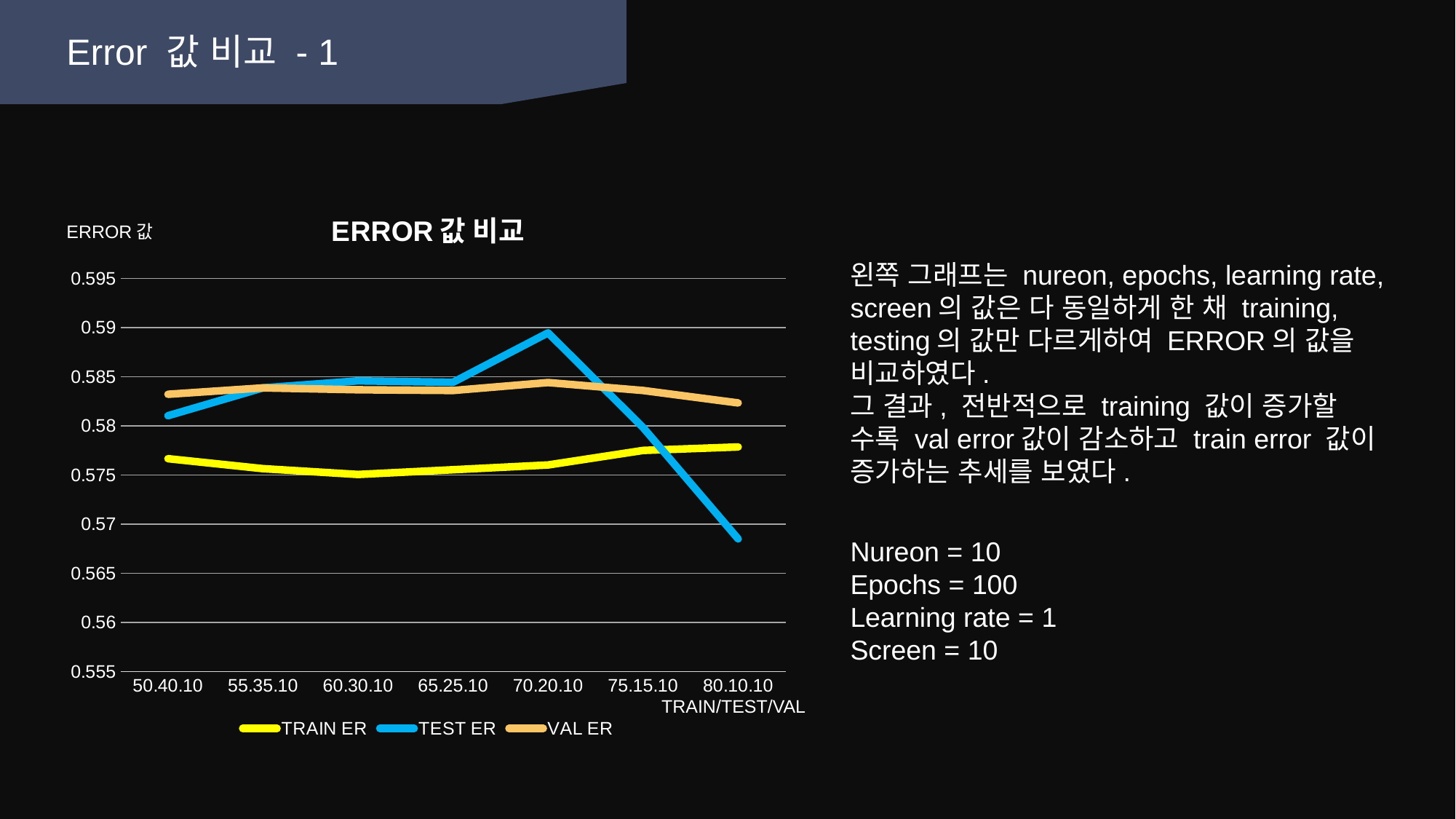

Error 값 비교 - 1

### Chart: ERROR값 비교

| Category | TRAIN ER | TEST ER | VAL ER |
|---|---|---|---|
| 50.40.10 | 0.576668 | 0.5810392 | 0.5832211 |
| 55.35.10 | 0.575653 | 0.5838722 | 0.5838722 |
| 60.30.10 | 0.575061 | 0.584584 | 0.5836783 |
| 65.25.10 | 0.57554 | 0.584438 | 0.583603 |
| 70.20.10 | 0.576026 | 0.589468 | 0.584411 |
| 75.15.10 | 0.57751 | 0.579829 | 0.583603 |
| 80.10.10 | 0.577862 | 0.568504 | 0.582342 |
ERROR값
TRAIN/TEST/VAL
왼쪽 그래프는 nureon, epochs, learning rate, screen의 값은 다 동일하게 한 채 training, testing의 값만 다르게하여 ERROR의 값을 비교하였다.
그 결과, 전반적으로 training 값이 증가할 수록 val error값이 감소하고 train error 값이 증가하는 추세를 보였다.

Nureon = 10
Epochs = 100
Learning rate = 1
Screen = 10